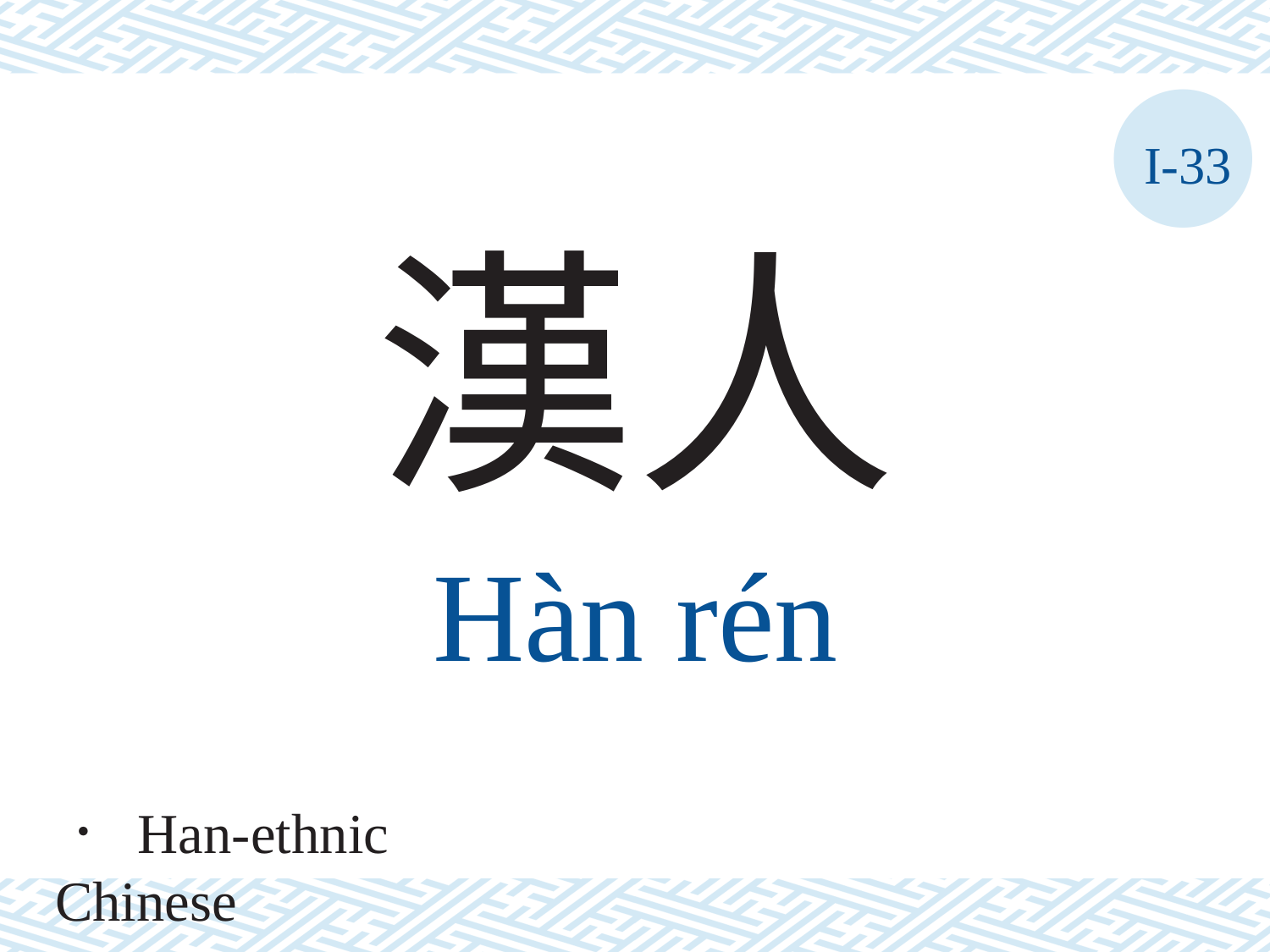

I-33
漢人
Hàn	rén
． Han-ethnic Chinese